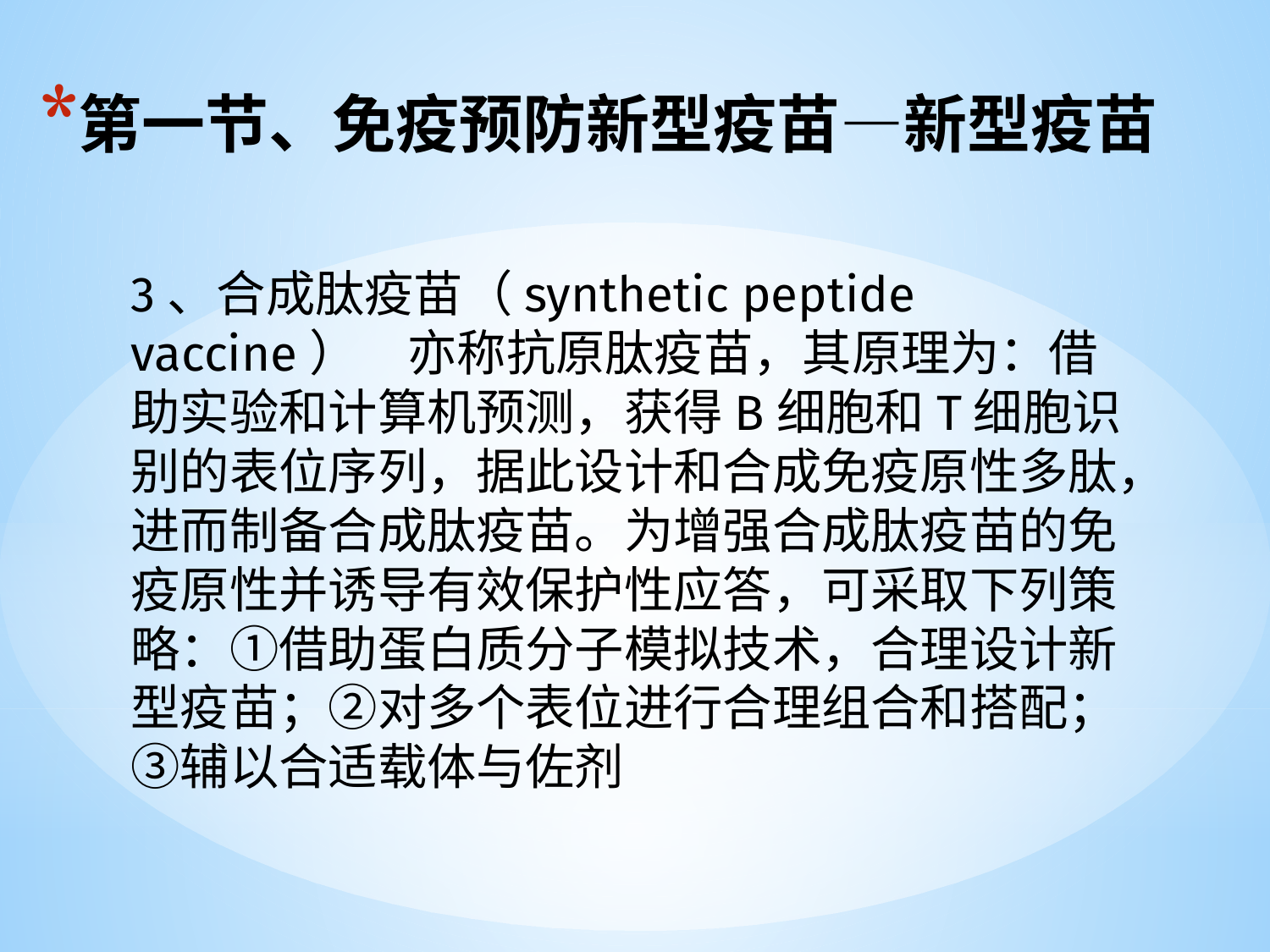

# 第一节、免疫预防新型疫苗—新型疫苗
3、合成肽疫苗（synthetic peptide vaccine）　亦称抗原肽疫苗，其原理为：借助实验和计算机预测，获得B细胞和T细胞识别的表位序列，据此设计和合成免疫原性多肽，进而制备合成肽疫苗。为增强合成肽疫苗的免疫原性并诱导有效保护性应答，可采取下列策略：①借助蛋白质分子模拟技术，合理设计新型疫苗；②对多个表位进行合理组合和搭配；③辅以合适载体与佐剂